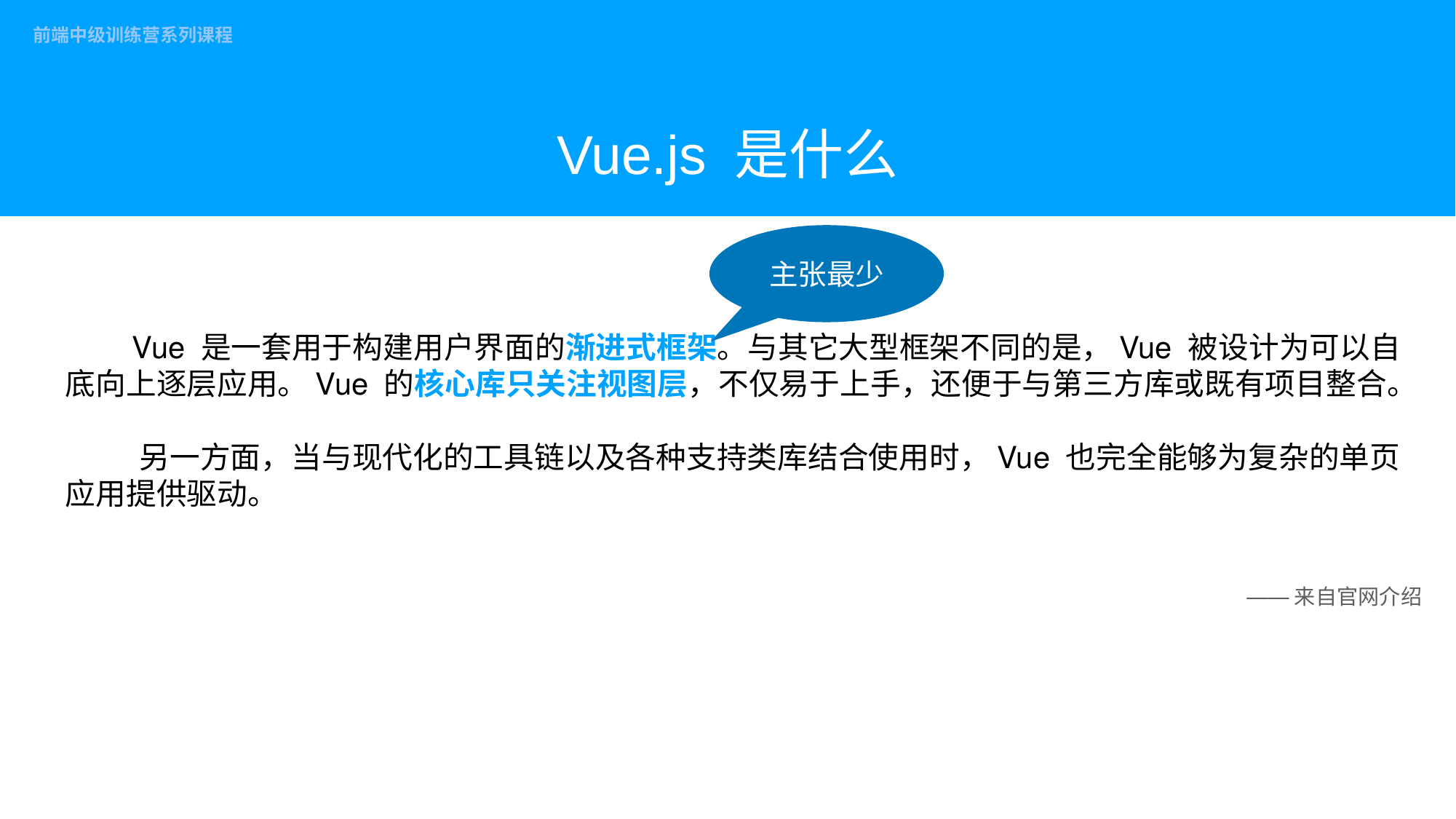

# Vue.js 是什么
主张最少

        Vue 是一套用于构建用户界面的渐进式框架。与其它大型框架不同的是，Vue 被设计为可以自底向上逐层应用。Vue 的核心库只关注视图层，不仅易于上手，还便于与第三方库或既有项目整合。

        另一方面，当与现代化的工具链以及各种支持类库结合使用时，Vue 也完全能够为复杂的单页应用提供驱动。

——来自官网介绍